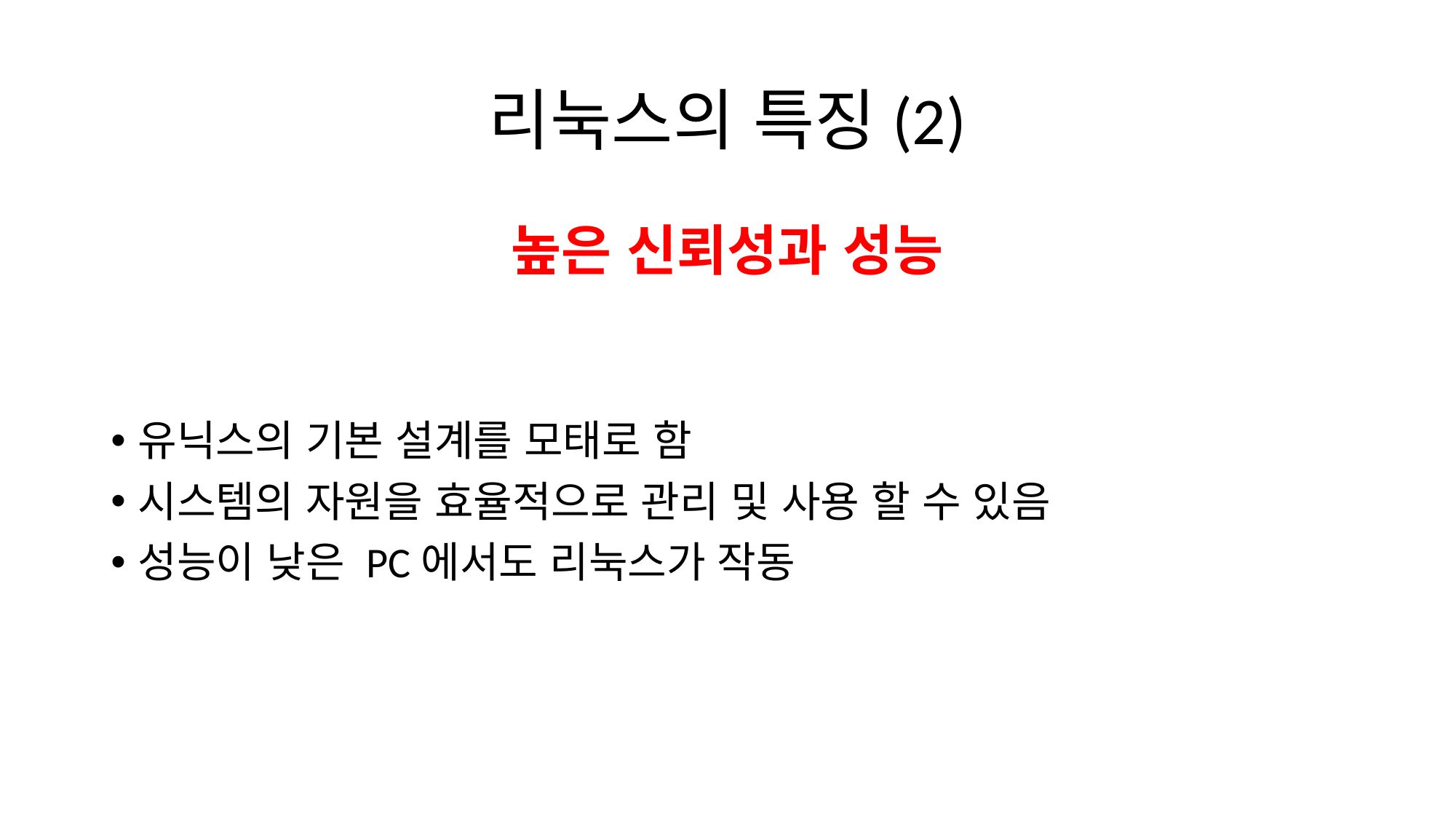

# 리눅스의 특징(2)
높은 신뢰성과 성능

유닉스의 기본 설계를 모태로 함
시스템의 자원을 효율적으로 관리 및 사용 할 수 있음
성능이 낮은 PC에서도 리눅스가 작동